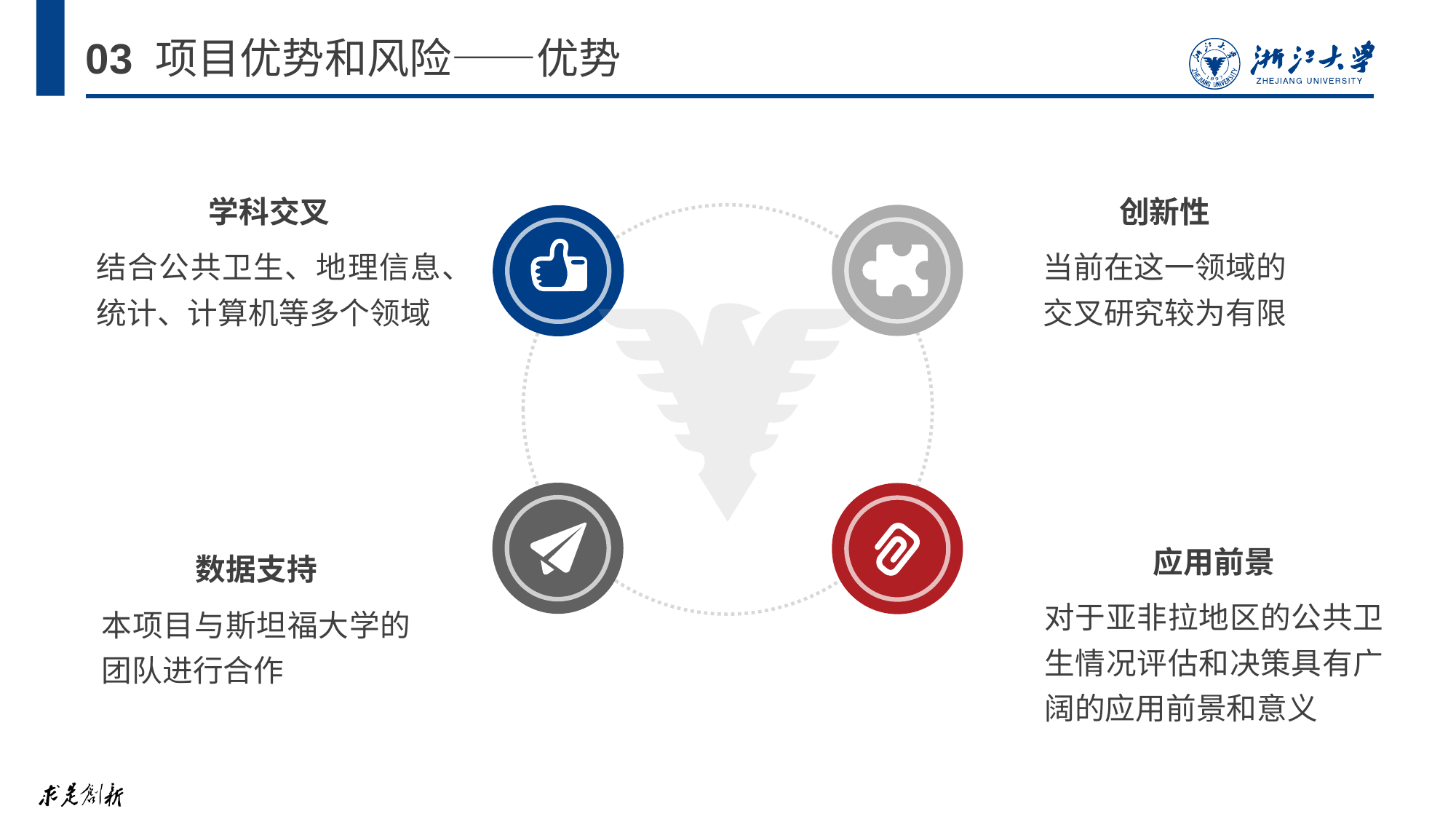

# 03 项目优势和风险——优势
学科交叉
结合公共卫生、地理信息、统计、计算机等多个领域
创新性
当前在这一领域的交叉研究较为有限

应用前景
对于亚非拉地区的公共卫生情况评估和决策具有广阔的应用前景和意义
数据支持
本项目与斯坦福大学的团队进行合作